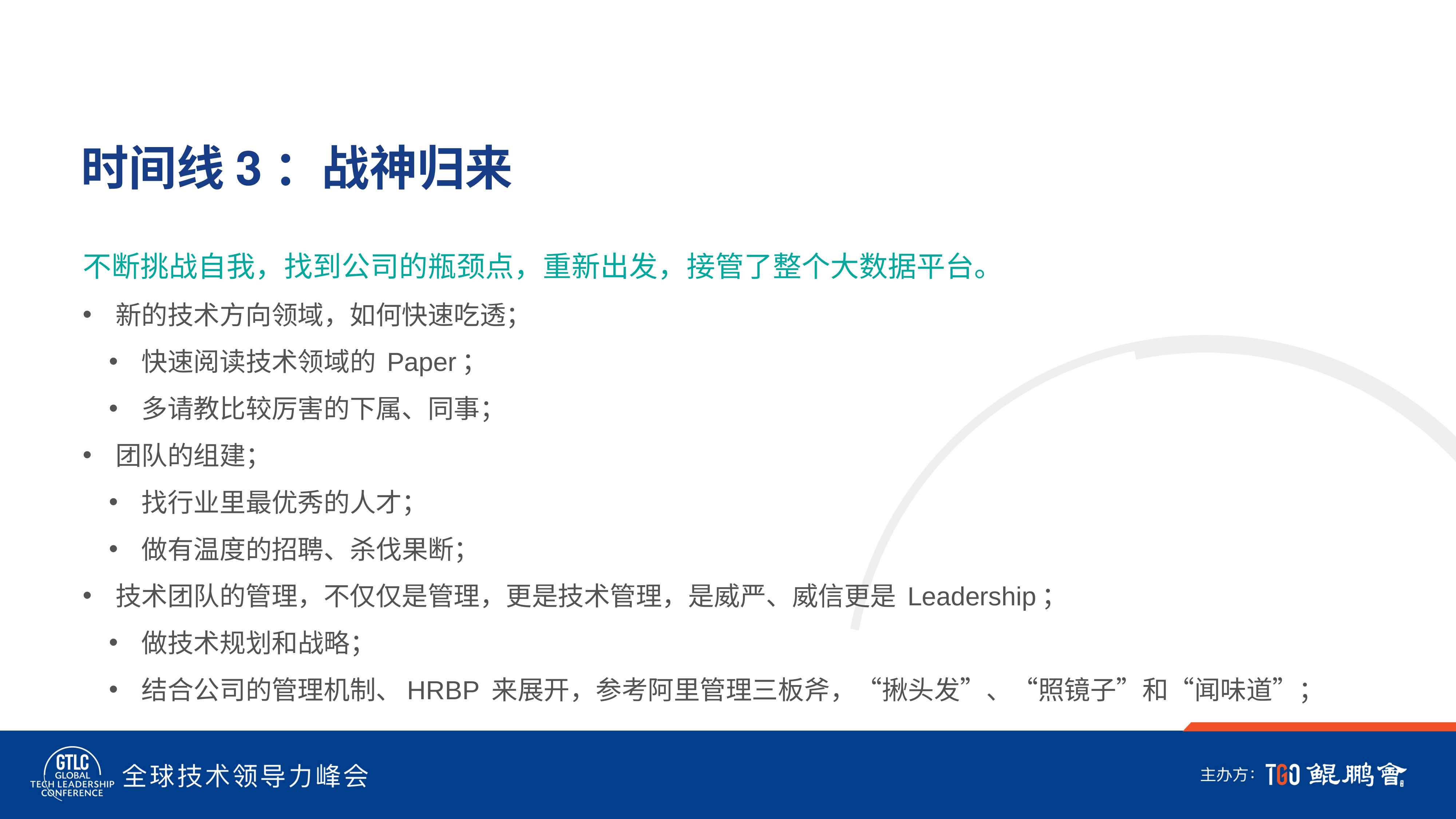

# 时间线3：战神归来
不断挑战自我，找到公司的瓶颈点，重新出发，接管了整个大数据平台。
新的技术方向领域，如何快速吃透；
快速阅读技术领域的 Paper；
多请教比较厉害的下属、同事；
团队的组建；
找行业里最优秀的人才；
做有温度的招聘、杀伐果断；
技术团队的管理，不仅仅是管理，更是技术管理，是威严、威信更是 Leadership；
做技术规划和战略；
结合公司的管理机制、HRBP 来展开，参考阿里管理三板斧，“揪头发”、“照镜子”和“闻味道”；